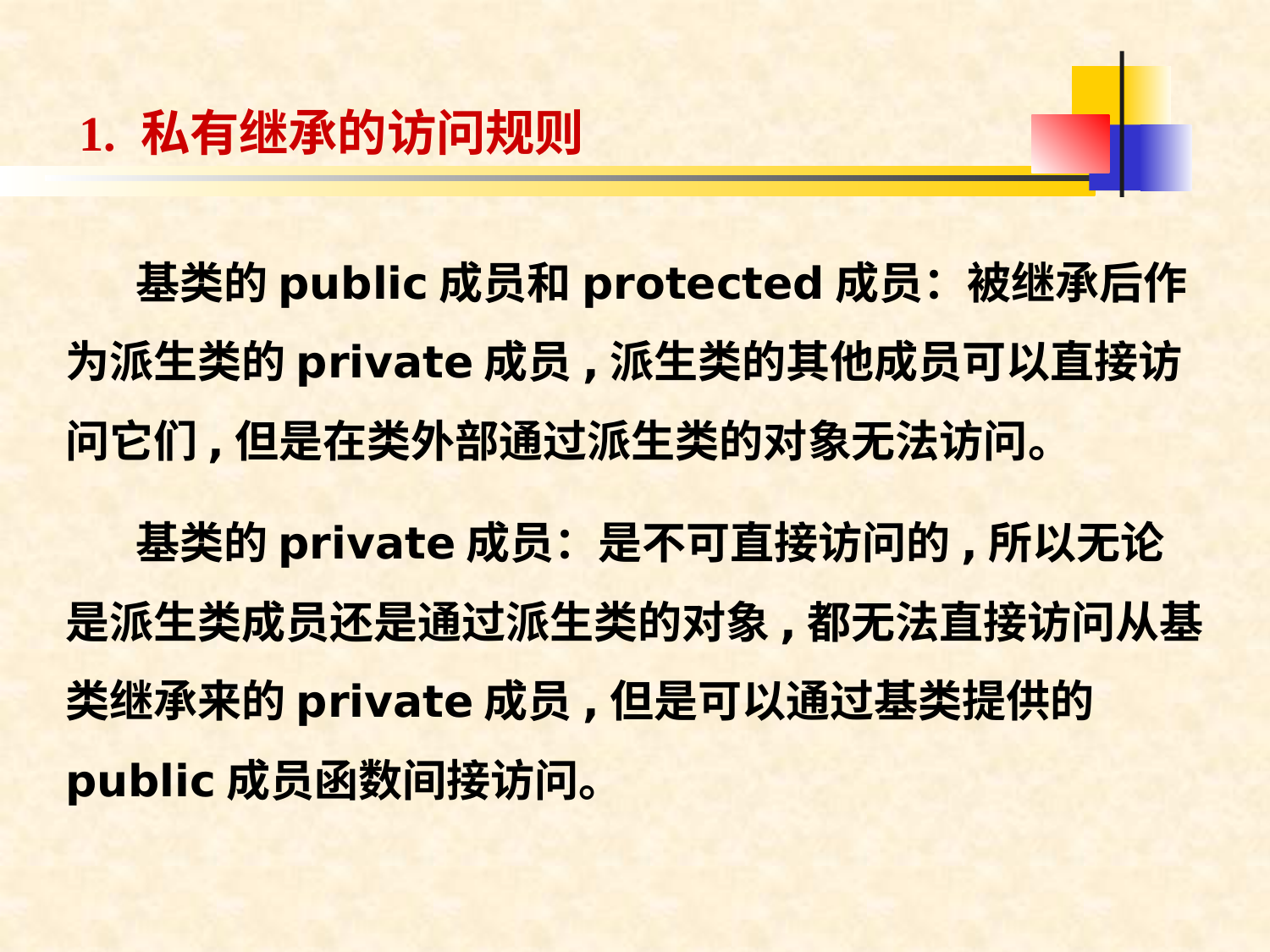

1. 私有继承的访问规则
      基类的public成员和protected成员：被继承后作为派生类的private成员,派生类的其他成员可以直接访问它们,但是在类外部通过派生类的对象无法访问。
      基类的private成员：是不可直接访问的,所以无论是派生类成员还是通过派生类的对象,都无法直接访问从基类继承来的private成员,但是可以通过基类提供的public成员函数间接访问。